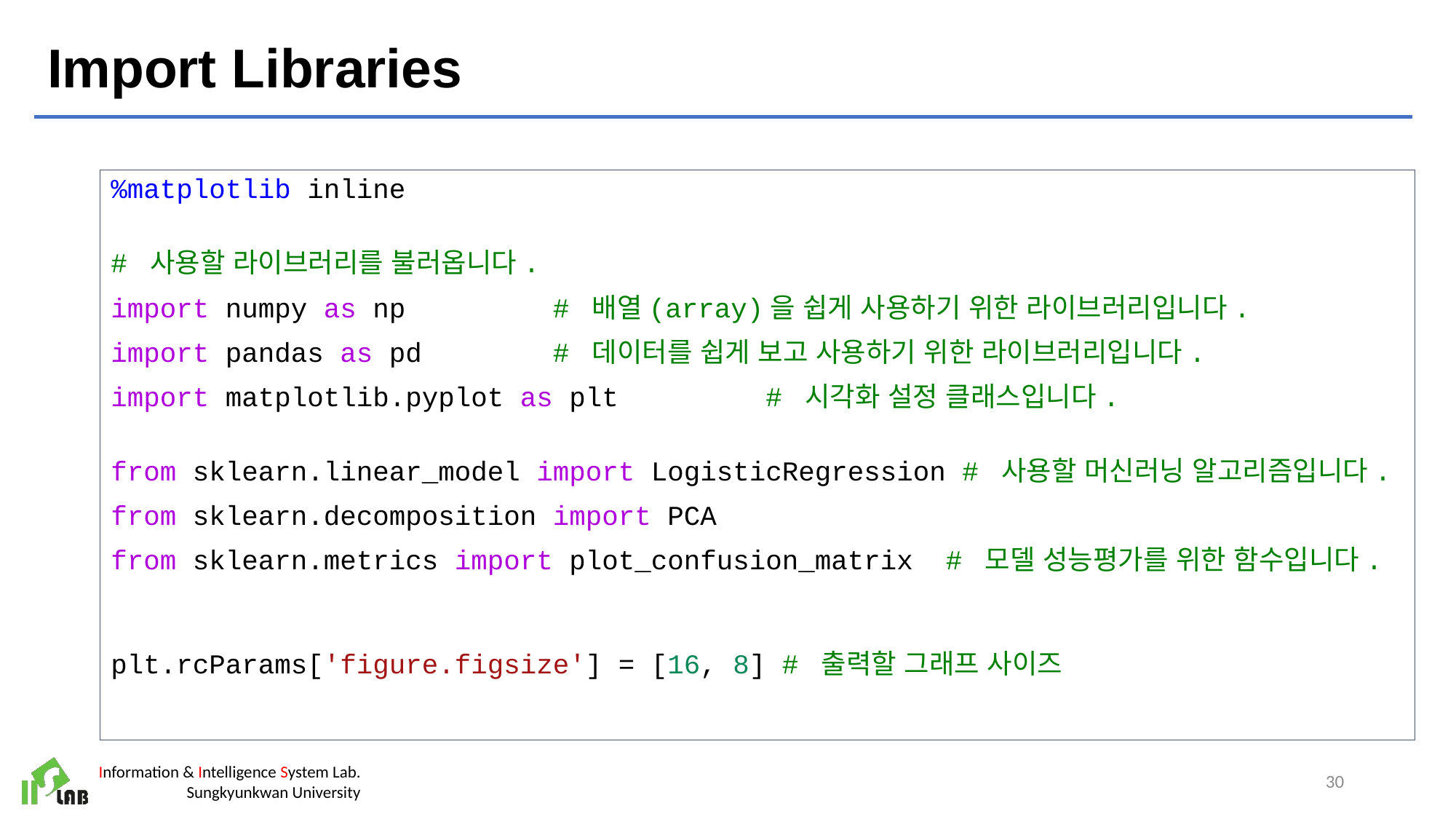

# Import Libraries
%matplotlib inline
# 사용할 라이브러리를 불러옵니다.
import numpy as np         # 배열(array)을 쉽게 사용하기 위한 라이브러리입니다.
import pandas as pd        # 데이터를 쉽게 보고 사용하기 위한 라이브러리입니다.
import matplotlib.pyplot as plt         # 시각화 설정 클래스입니다.
from sklearn.linear_model import LogisticRegression # 사용할 머신러닝 알고리즘입니다.
from sklearn.decomposition import PCA
from sklearn.metrics import plot_confusion_matrix  # 모델 성능평가를 위한 함수입니다.
plt.rcParams['figure.figsize'] = [16, 8] # 출력할 그래프 사이즈

30